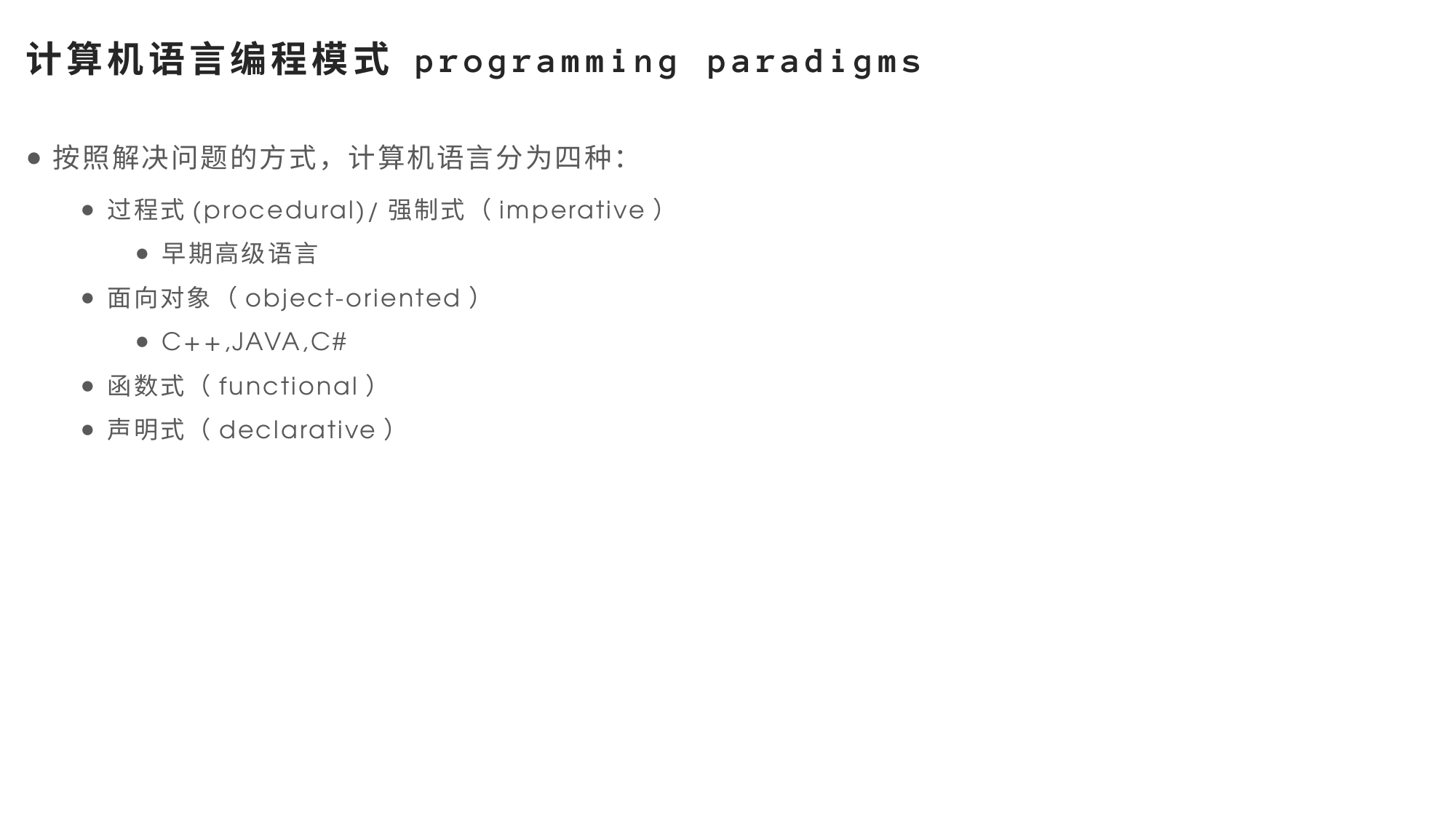

# 计算机语言编程模式 programming paradigms
按照解决问题的方式，计算机语言分为四种：
过程式(procedural)/强制式（imperative）
早期高级语言
面向对象（object-oriented）
C++,JAVA,C#
函数式（functional）
声明式（declarative）